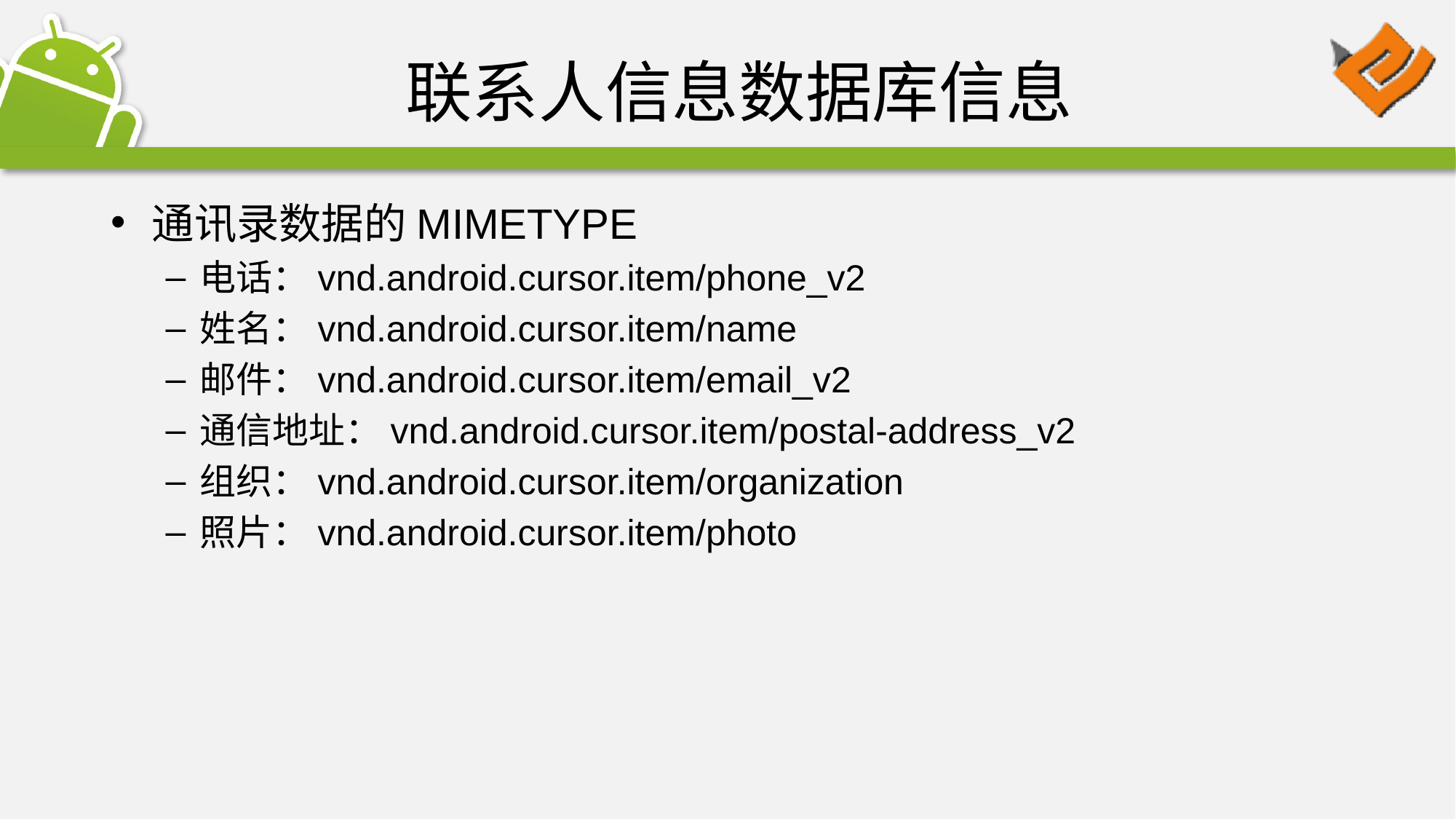

# 联系人信息数据库信息
通讯录数据的MIMETYPE
电话：vnd.android.cursor.item/phone_v2
姓名：vnd.android.cursor.item/name
邮件：vnd.android.cursor.item/email_v2
通信地址：vnd.android.cursor.item/postal-address_v2
组织：vnd.android.cursor.item/organization
照片：vnd.android.cursor.item/photo